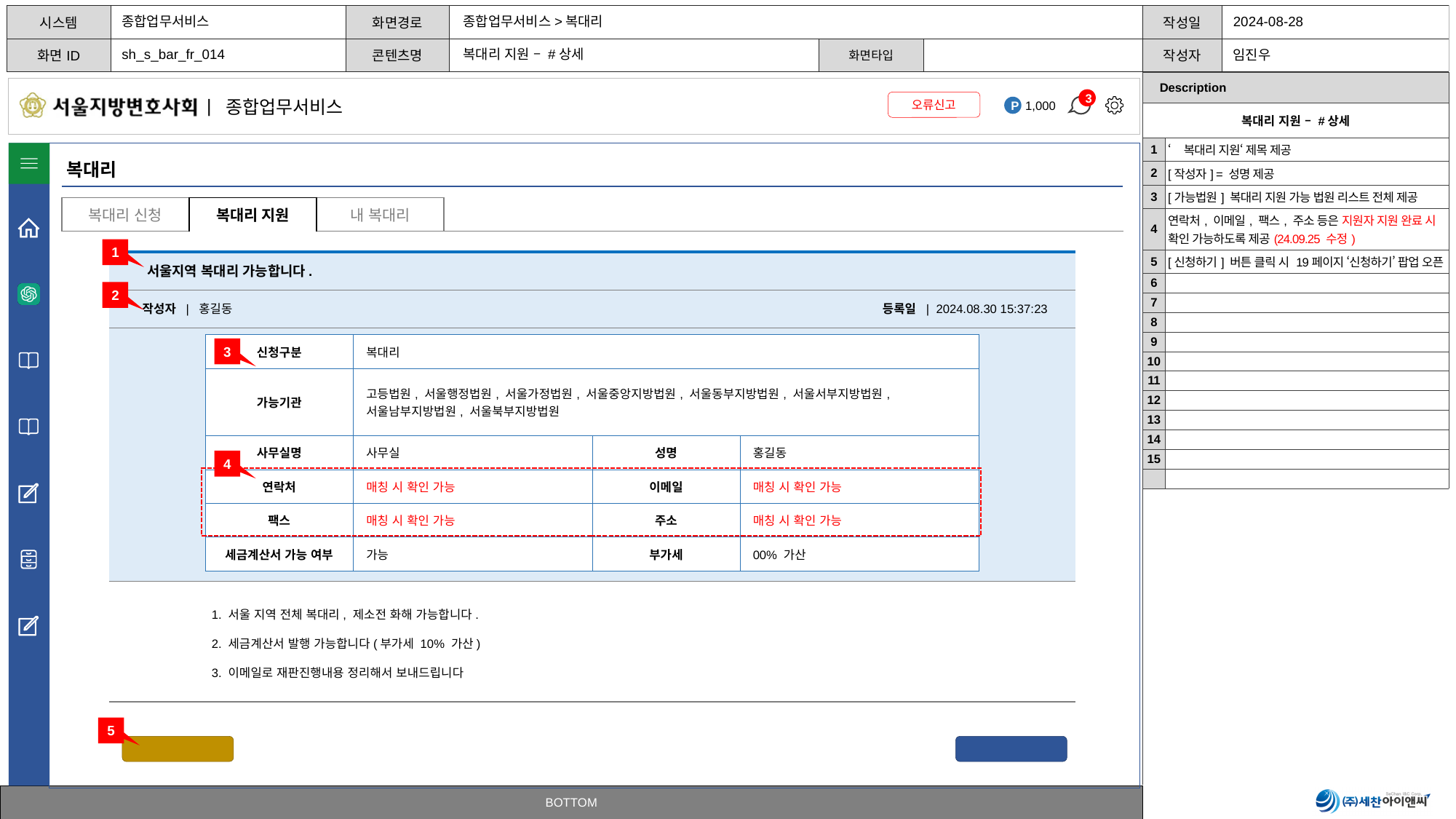

종합업무서비스
종합업무서비스>복대리
sh_s_bar_fr_014
복대리 지원 – #상세

| Description |  |
| --- | --- |
| 복대리 지원 – #상세 |  |
| 1 | ‘복대리 지원‘ 제목 제공 |
| 2 | [작성자] = 성명 제공 |
| 3 | [가능법원] 복대리 지원 가능 법원 리스트 전체 제공 |
| 4 | 연락처, 이메일, 팩스, 주소 등은 지원자 지원 완료 시 확인 가능하도록 제공(24.09.25 수정) |
| 5 | [신청하기] 버튼 클릭 시 19페이지 ‘신청하기’ 팝업 오픈 |
| 6 |  |
| 7 |  |
| 8 |  |
| 9 |  |
| 10 |  |
| 11 |  |
| 12 |  |
| 13 |  |
| 14 |  |
| 15 |  |
|  |  |
복대리
| 복대리 신청 | 복대리 지원 | 내 복대리 |
| --- | --- | --- |
1
|  |  |  |  |
| --- | --- | --- | --- |
|  |  |  |  |
|  |  |  |  |
|  |  |  |  |
서울지역 복대리 가능합니다.
2
작성자  |  홍길동
등록일  |  2024.08.30 15:37:23
| 신청구분 | 복대리 |  |  |
| --- | --- | --- | --- |
| 가능기관 | 고등법원, 서울행정법원, 서울가정법원, 서울중앙지방법원, 서울동부지방법원, 서울서부지방법원, 서울남부지방법원, 서울북부지방법원 |  |  |
| 사무실명 | 사무실 | 성명 | 홍길동 |
| 연락처 | 매칭 시 확인 가능 | 이메일 | 매칭 시 확인 가능 |
| 팩스 | 매칭 시 확인 가능 | 주소 | 매칭 시 확인 가능 |
| 세금계산서 가능 여부 | 가능 | 부가세 | 00% 가산 |
3
4

1. 서울 지역 전체 복대리, 제소전 화해 가능합니다.

2. 세금계산서 발행 가능합니다(부가세 10% 가산)

3. 이메일로 재판진행내용 정리해서 보내드립니다
5
신청하기
목록